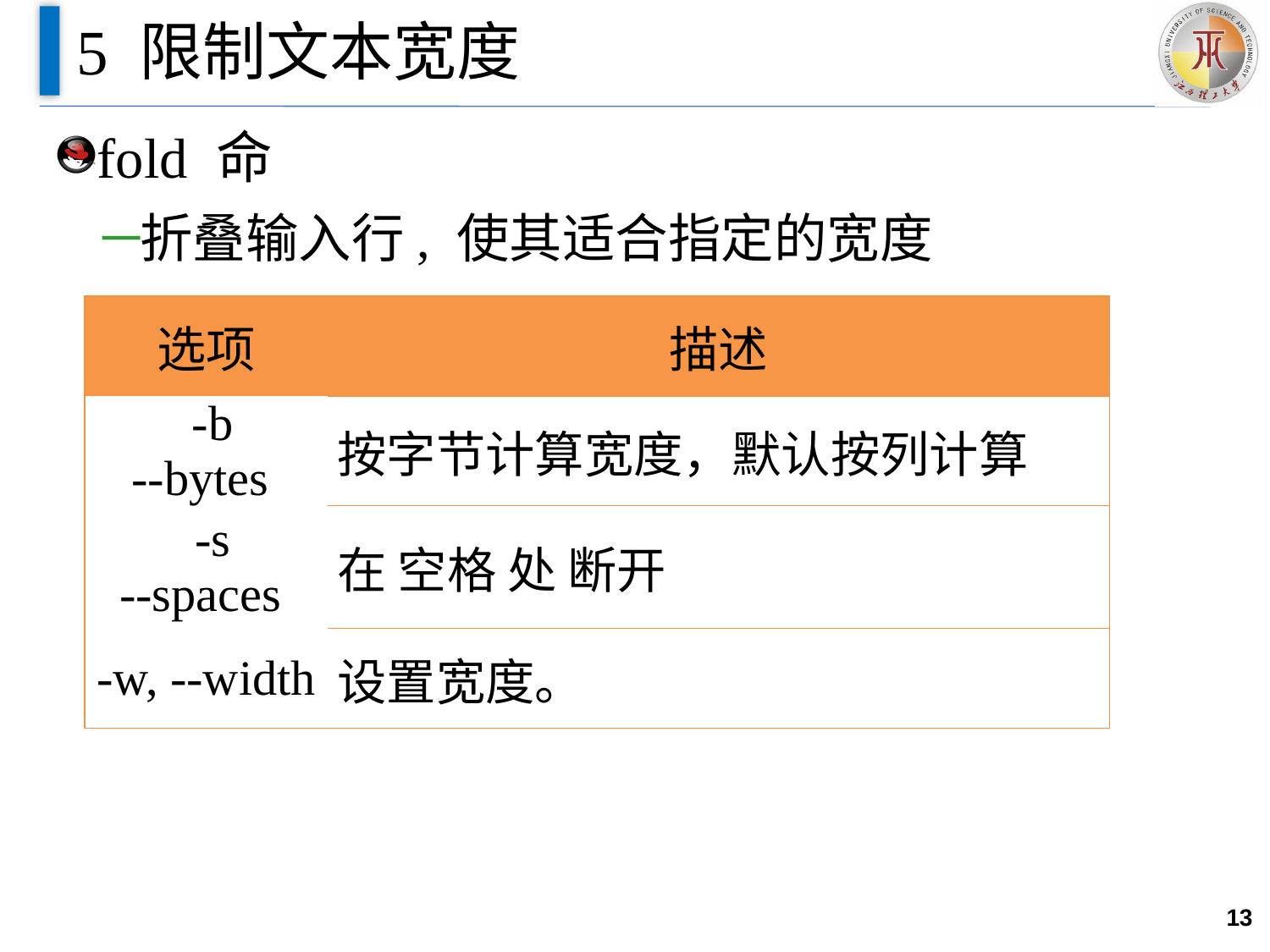

# 5 限制文本宽度
fold 命
折叠输入行, 使其适合指定的宽度
| 选项 | 描述 |
| --- | --- |
| -b --bytes | 按字节计算宽度，默认按列计算 |
| -s --spaces | 在 空格 处 断开 |
| -w, --width | 设置宽度。 |
13